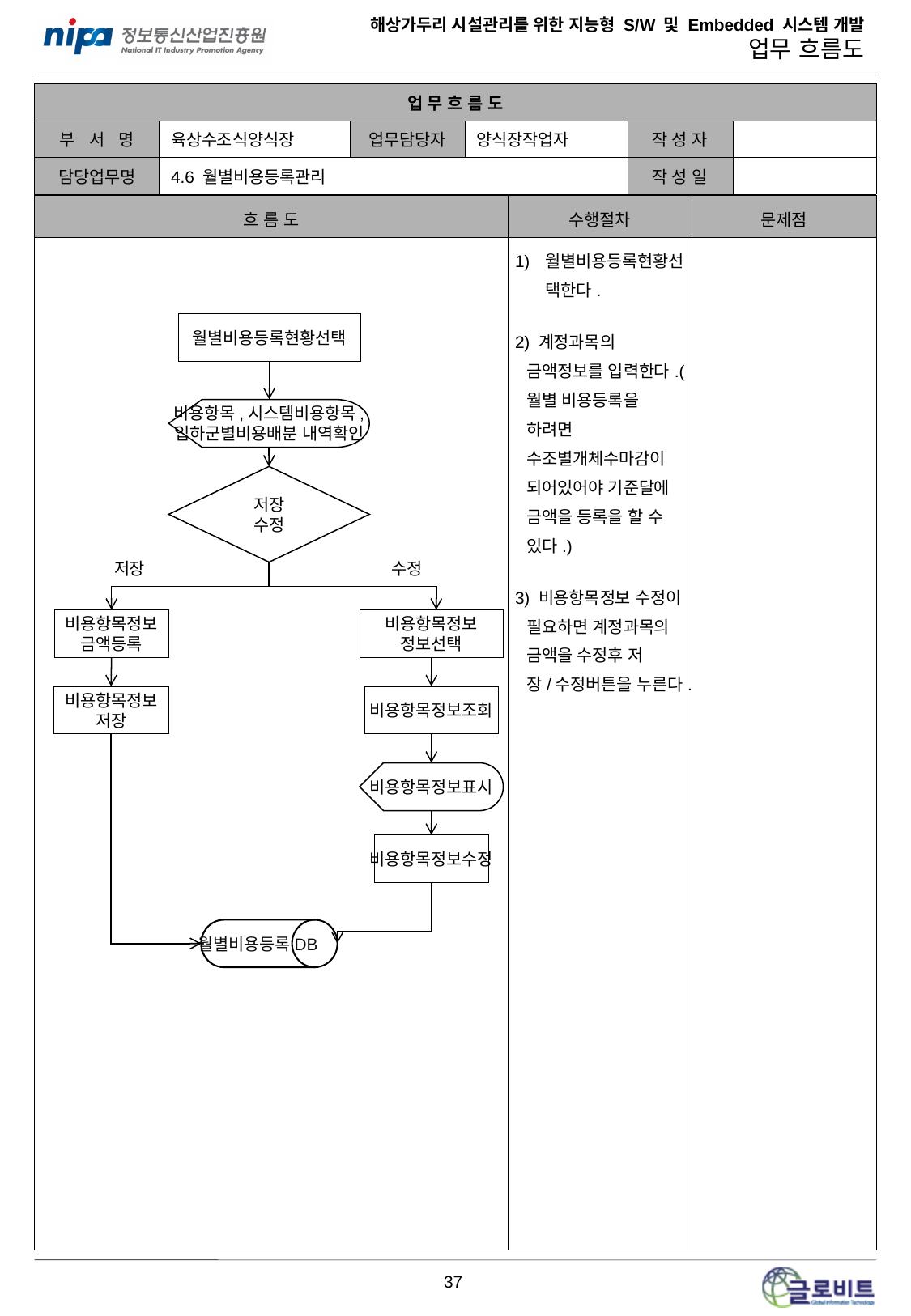

| 업 무 흐 름 도 |  |  |  |  |  |
| --- | --- | --- | --- | --- | --- |
| 부 서 명 | 육상수조식양식장 | 업무담당자 | 양식장작업자 | 작 성 자 |  |
| 담당업무명 | 4.6 월별비용등록관리 |  |  | 작 성 일 |  |
| 흐 름 도 | 수행절차 | 문제점 |
| --- | --- | --- |
|  | 월별비용등록현황선택한다. 2) 계정과목의 금액정보를 입력한다.( 월별 비용등록을 하려면 수조별개체수마감이 되어있어야 기준달에 금액을 등록을 할 수 있다.) 3) 비용항목정보 수정이 필요하면 계정과목의 금액을 수정후 저장/수정버튼을 누른다. |  |
월별비용등록현황선택
비용항목,시스템비용항목,
입하군별비용배분 내역확인
저장
수정
저장
수정
비용항목정보
금액등록
비용항목정보
정보선택
비용항목정보
저장
비용항목정보조회
비용항목정보표시
비용항목정보수정
월별비용등록DB